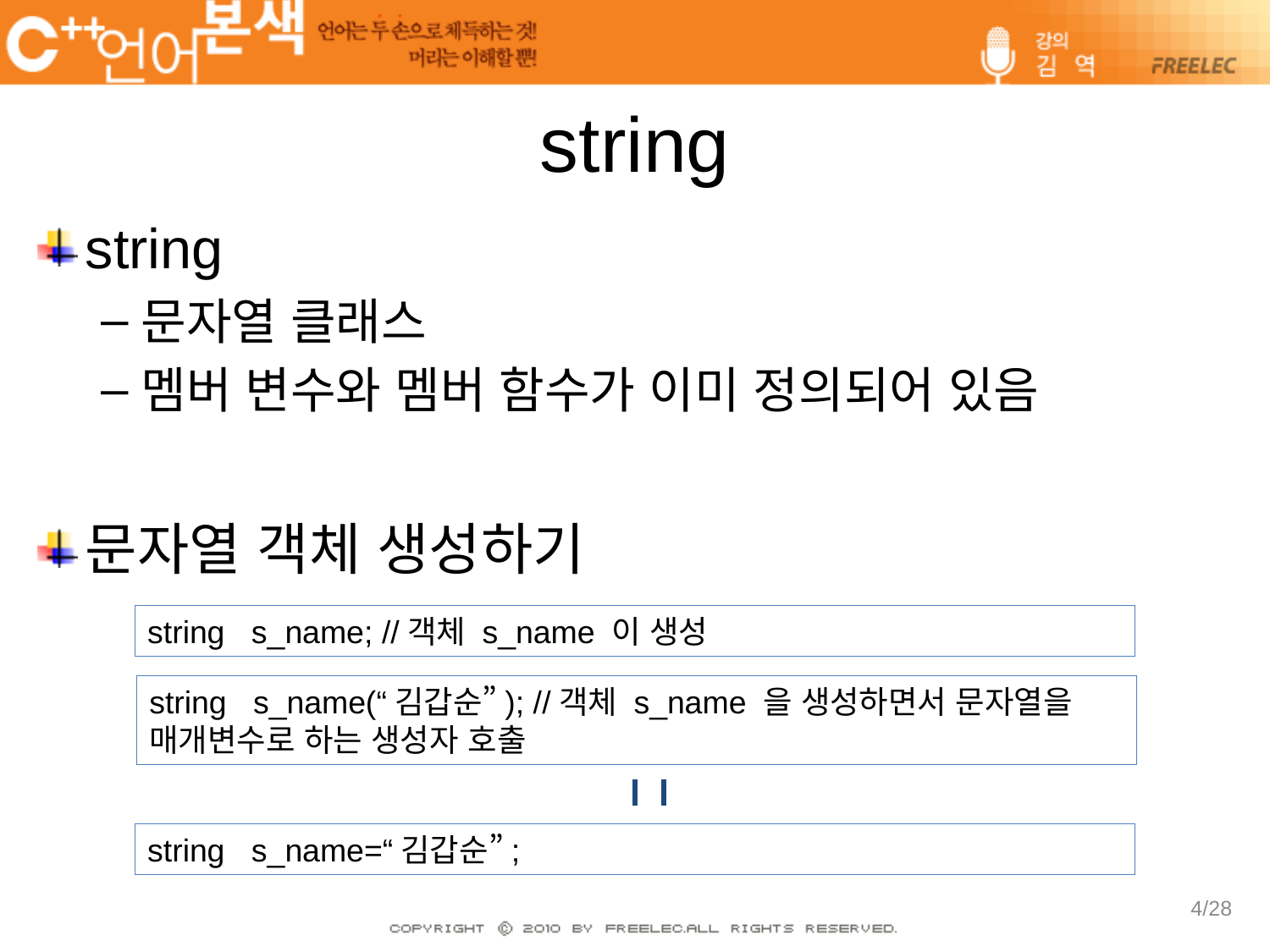

# string
string
문자열 클래스
멤버 변수와 멤버 함수가 이미 정의되어 있음

문자열 객체 생성하기
string   s_name; //객체 s_name 이 생성
string   s_name(“김갑순”); //객체 s_name 을 생성하면서 문자열을 매개변수로 하는 생성자 호출
string   s_name=“김갑순”;
4/28